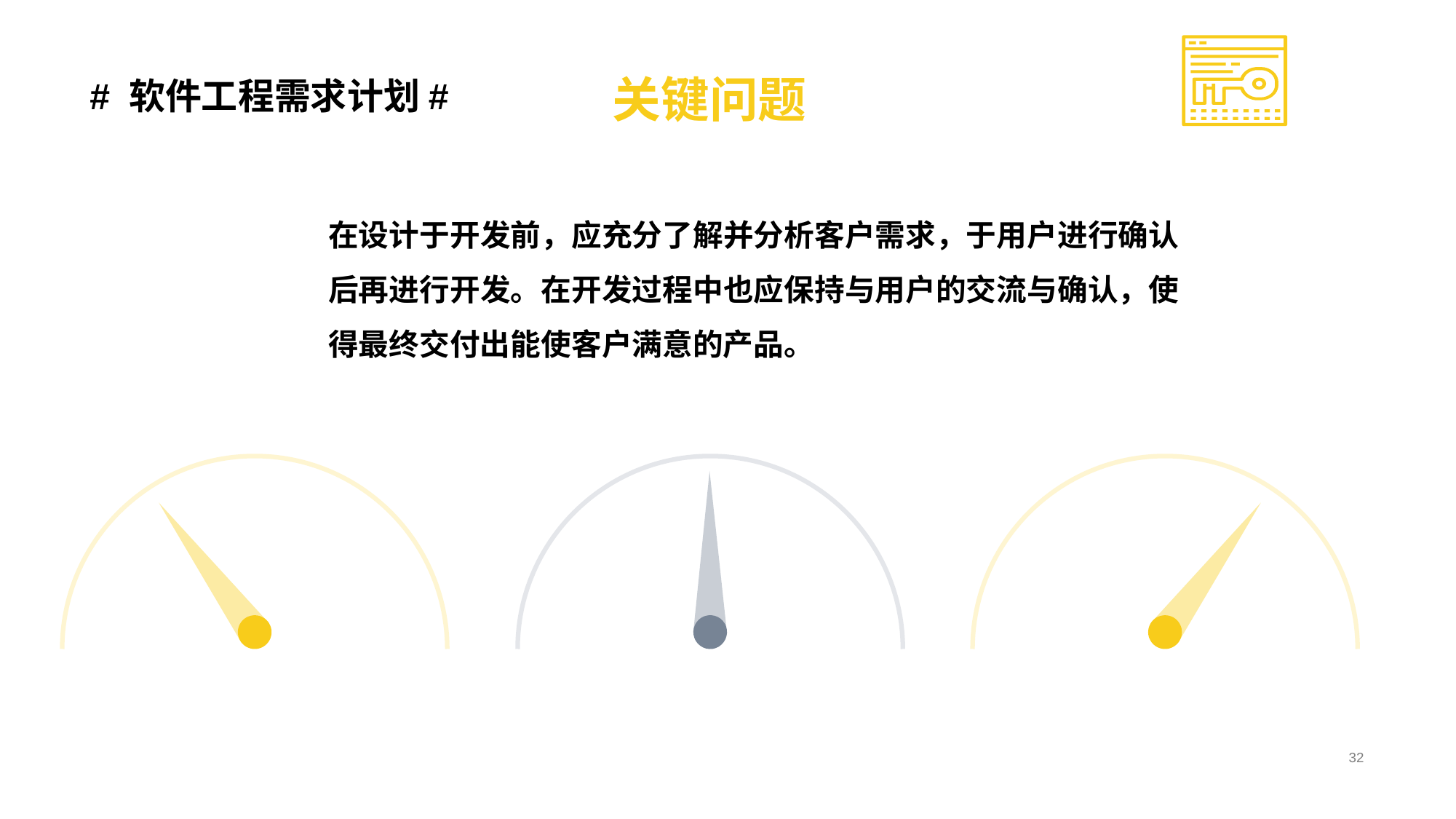

# # 软件工程需求计划#

关键问题
在设计于开发前，应充分了解并分析客户需求，于用户进行确认后再进行开发。在开发过程中也应保持与用户的交流与确认，使得最终交付出能使客户满意的产品。

32